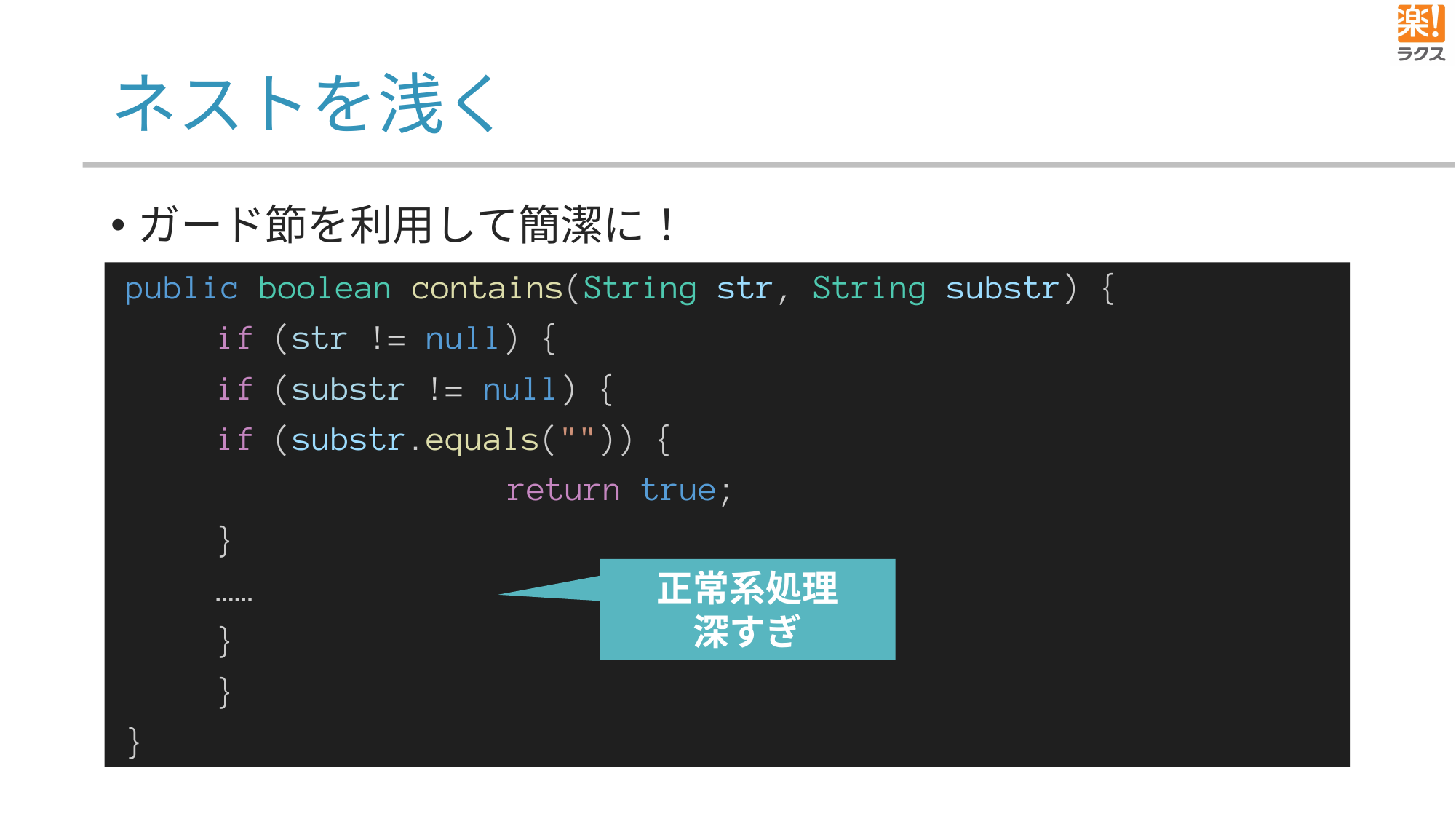

# ネストを浅く
ガード節を利用して簡潔に！
public boolean contains(String str, String substr) {
	if (str != null) {
		if (substr != null) {
			if (substr.equals("")) {
                    return true;
			}
			……
		}
	}
}
正常系処理
深すぎ